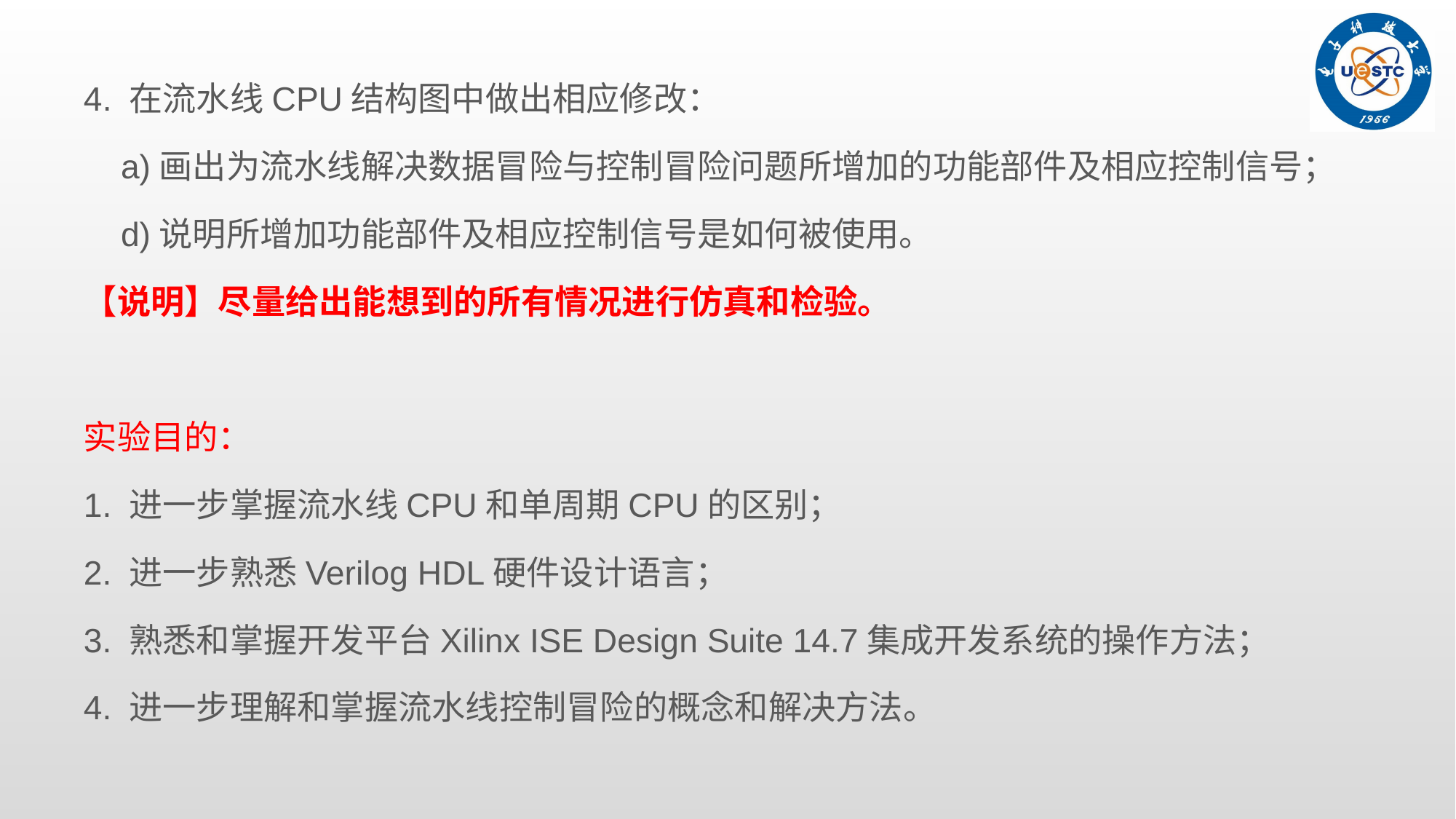

4. 在流水线CPU结构图中做出相应修改：
    a)画出为流水线解决数据冒险与控制冒险问题所增加的功能部件及相应控制信号；
    d)说明所增加功能部件及相应控制信号是如何被使用。
【说明】尽量给出能想到的所有情况进行仿真和检验。

实验目的：
1. 进一步掌握流水线CPU和单周期CPU的区别；
2. 进一步熟悉Verilog HDL硬件设计语言；
3. 熟悉和掌握开发平台Xilinx ISE Design Suite 14.7集成开发系统的操作方法；
4. 进一步理解和掌握流水线控制冒险的概念和解决方法。